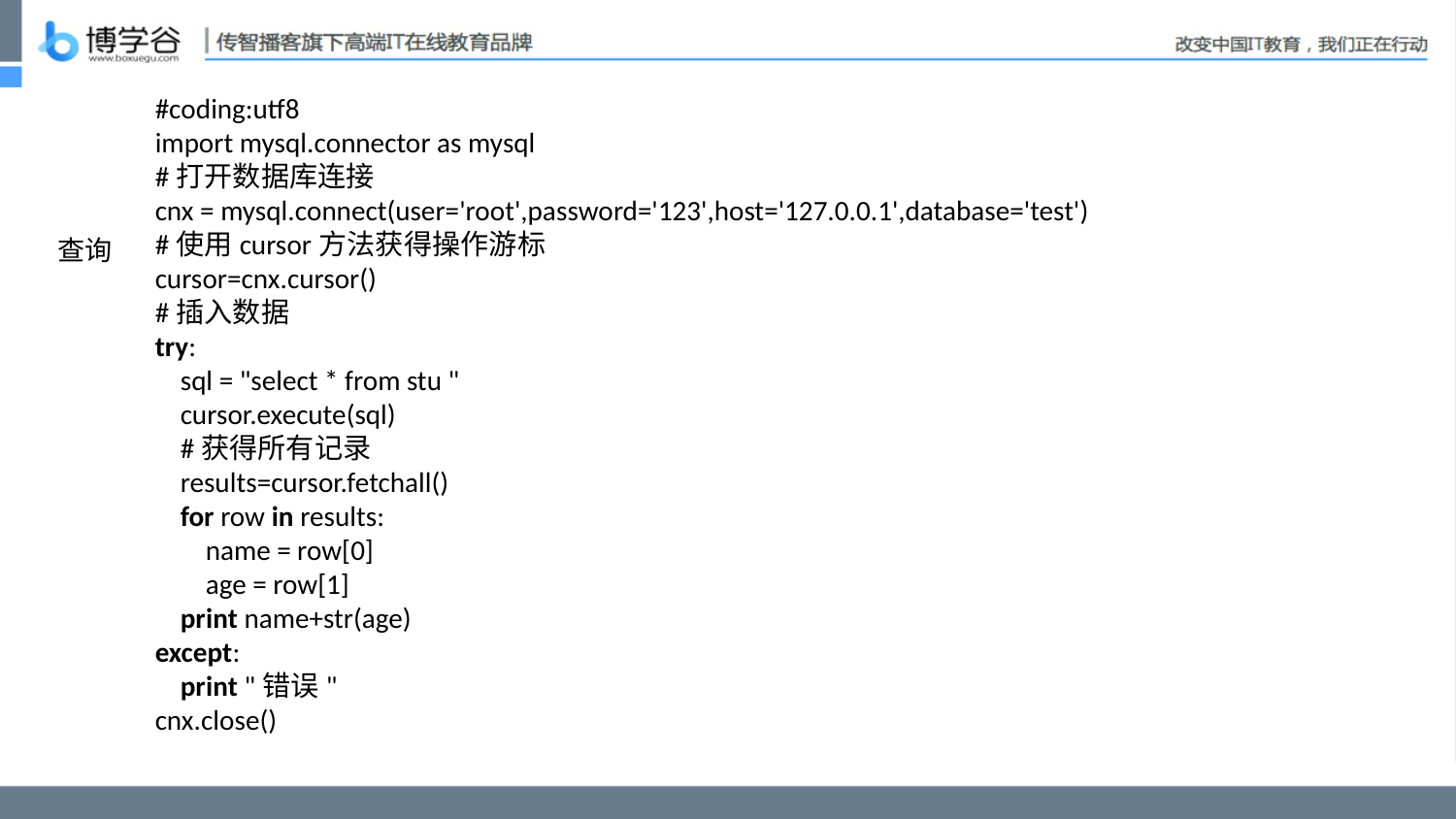

#coding:utf8
import mysql.connector as mysql
#打开数据库连接
cnx = mysql.connect(user='root',password='123',host='127.0.0.1',database='test')
#使用cursor方法获得操作游标
cursor=cnx.cursor()
#插入数据
try:
    sql = "select * from stu "
    cursor.execute(sql)
    #获得所有记录
    results=cursor.fetchall()
    for row in results:
        name = row[0]
        age = row[1]
    print name+str(age)
except:
    print "错误"
cnx.close()
查询